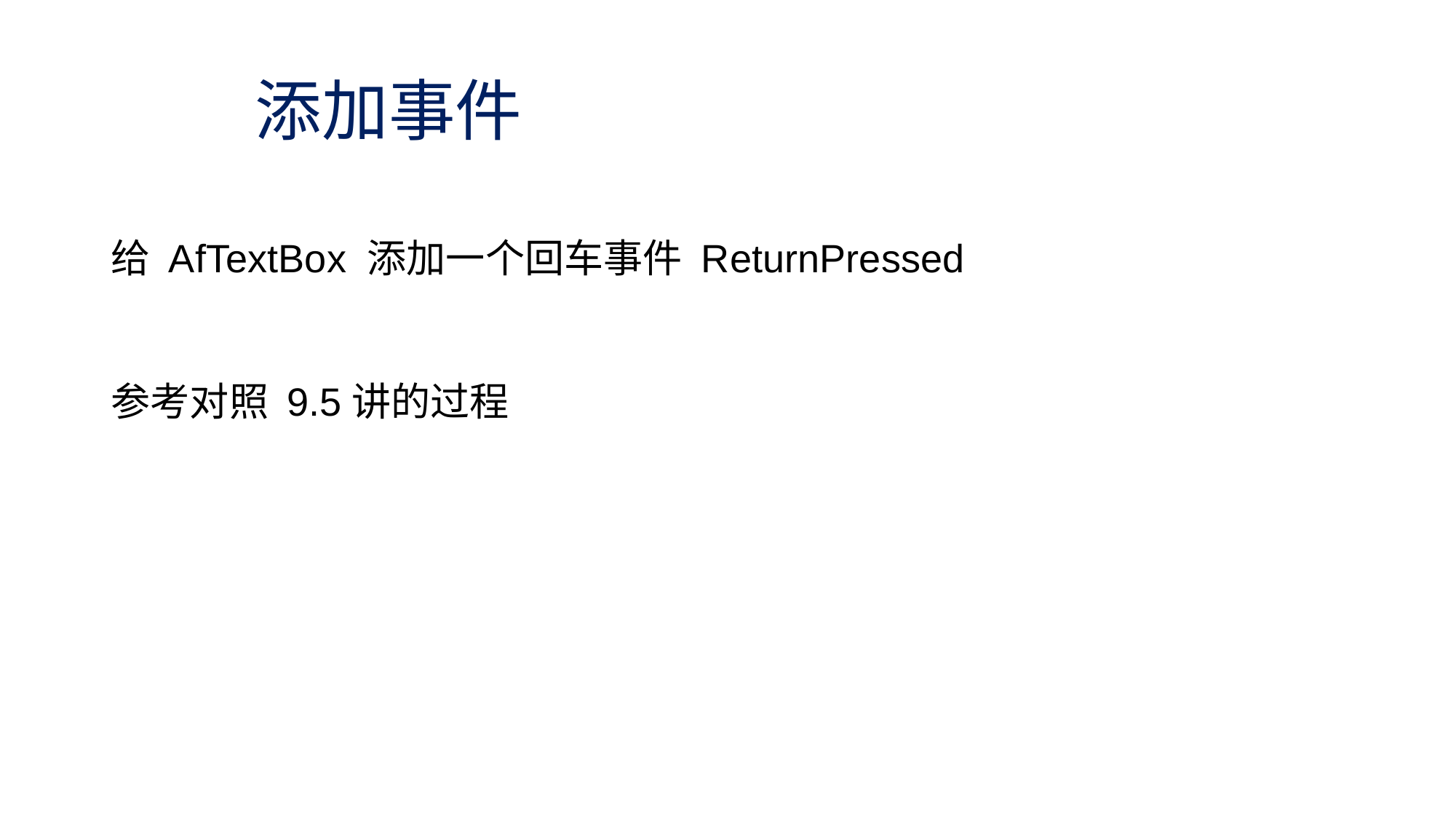

# 添加事件
给 AfTextBox 添加一个回车事件 ReturnPressed

参考对照 9.5讲的过程